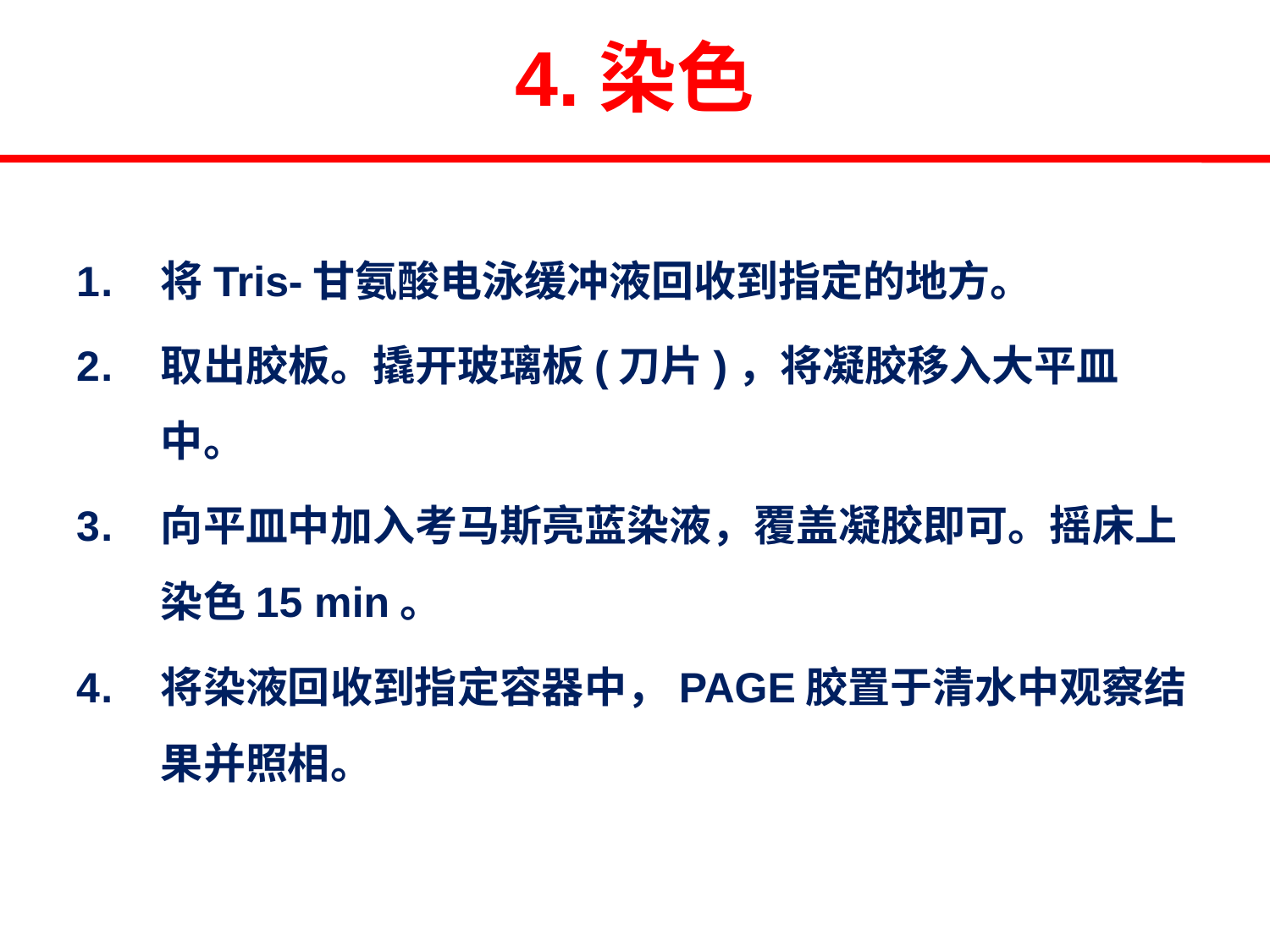

# 4.染色
将Tris-甘氨酸电泳缓冲液回收到指定的地方。
取出胶板。撬开玻璃板(刀片)，将凝胶移入大平皿中。
向平皿中加入考马斯亮蓝染液，覆盖凝胶即可。摇床上染色15 min。
将染液回收到指定容器中，PAGE胶置于清水中观察结果并照相。